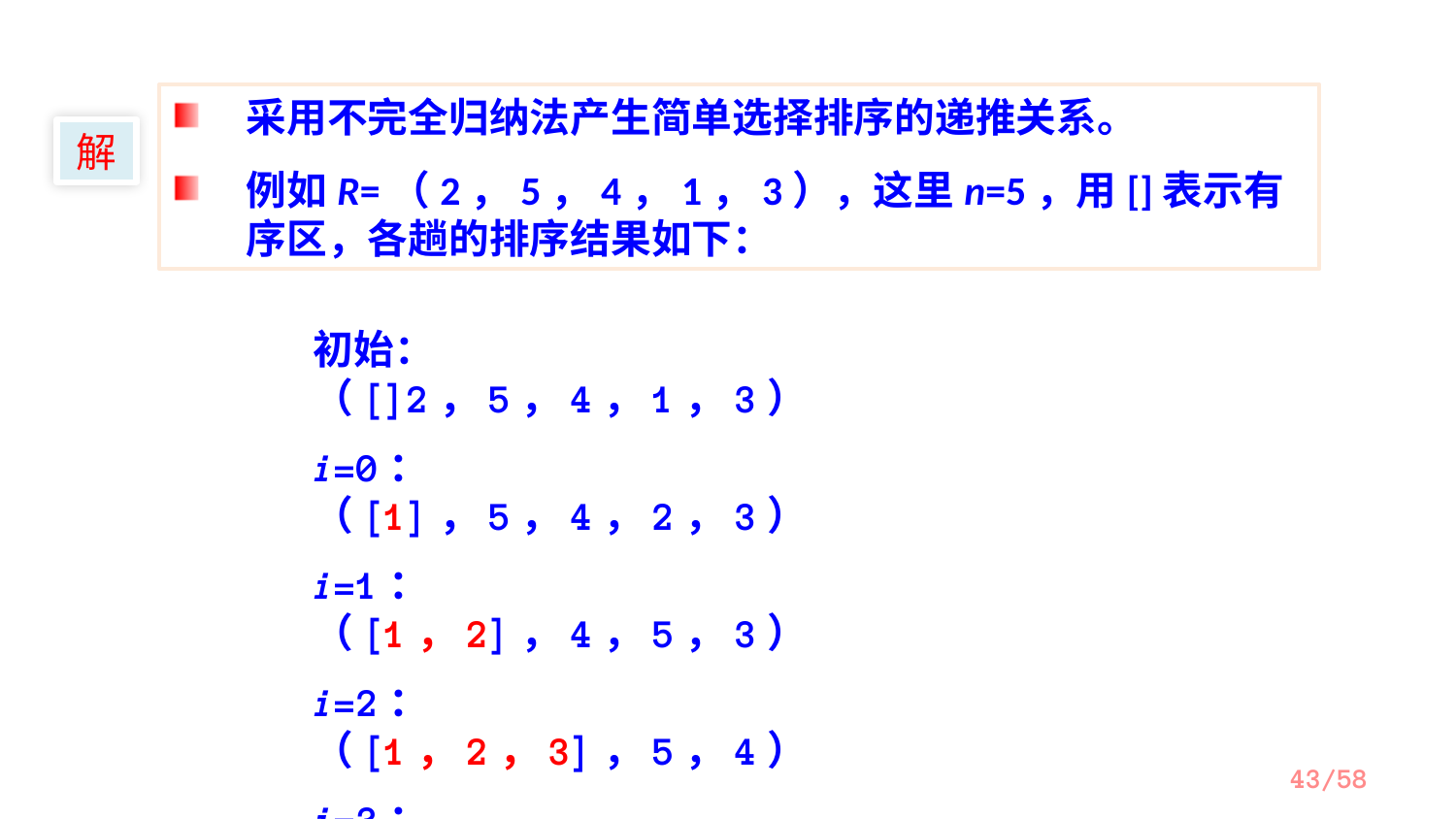

采用不完全归纳法产生简单选择排序的递推关系。
例如R=（2，5，4，1，3），这里n=5，用[]表示有序区，各趟的排序结果如下：
解
初始：	（[]2，5，4，1，3）
i=0： 	（[1]，5，4，2，3）
i=1：	（[1，2]，4，5，3）
i=2：	（[1，2，3]，5，4）
i=3：	（[1，2，3，4]，5）
43/58